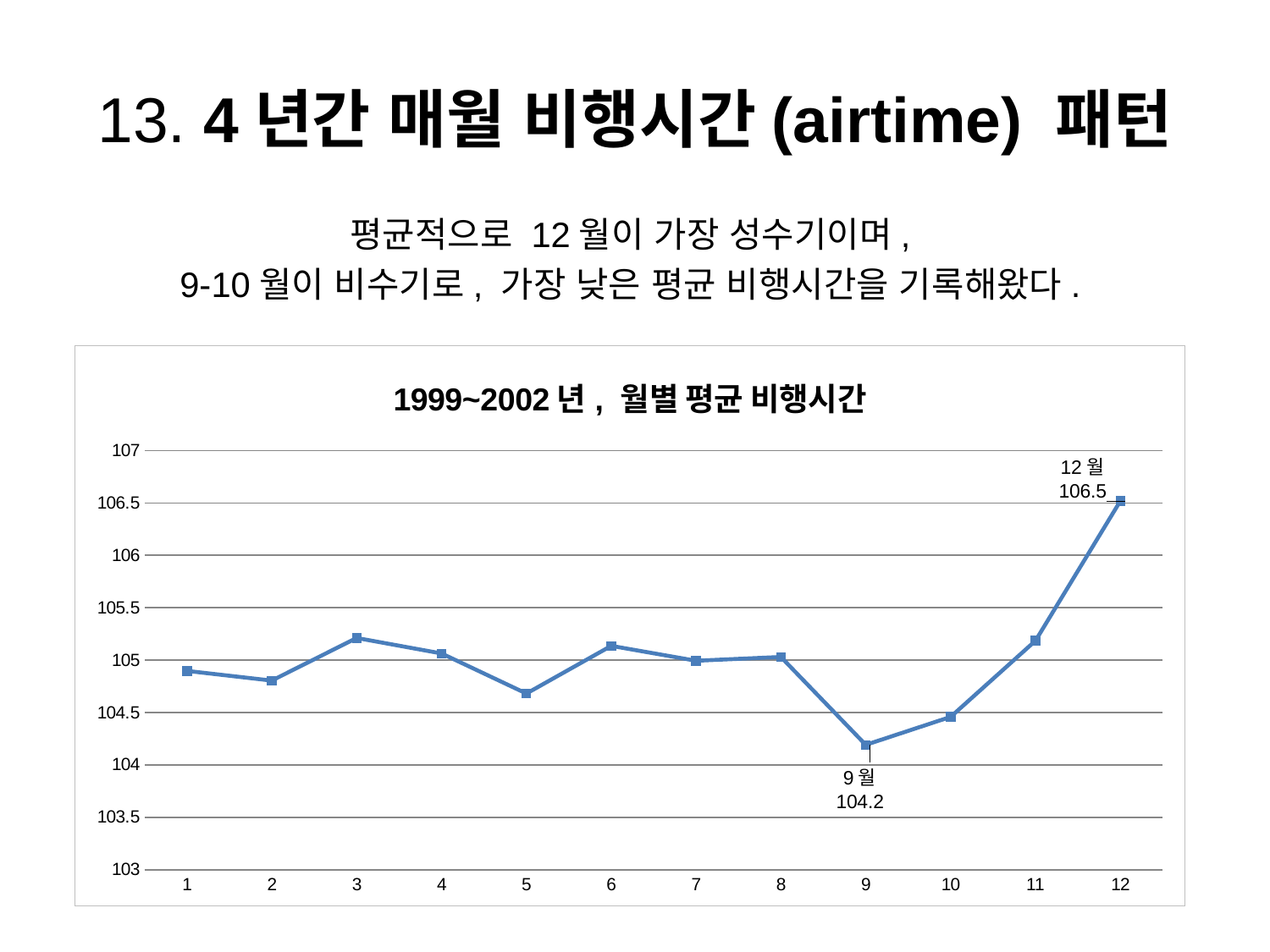

# 13. 4년간 매월 비행시간(airtime) 패턴
평균적으로 12월이 가장 성수기이며,
9-10월이 비수기로, 가장 낮은 평균 비행시간을 기록해왔다.

### Chart: 1999~2002년, 월별 평균 비행시간

| Category |  |
|---|---|